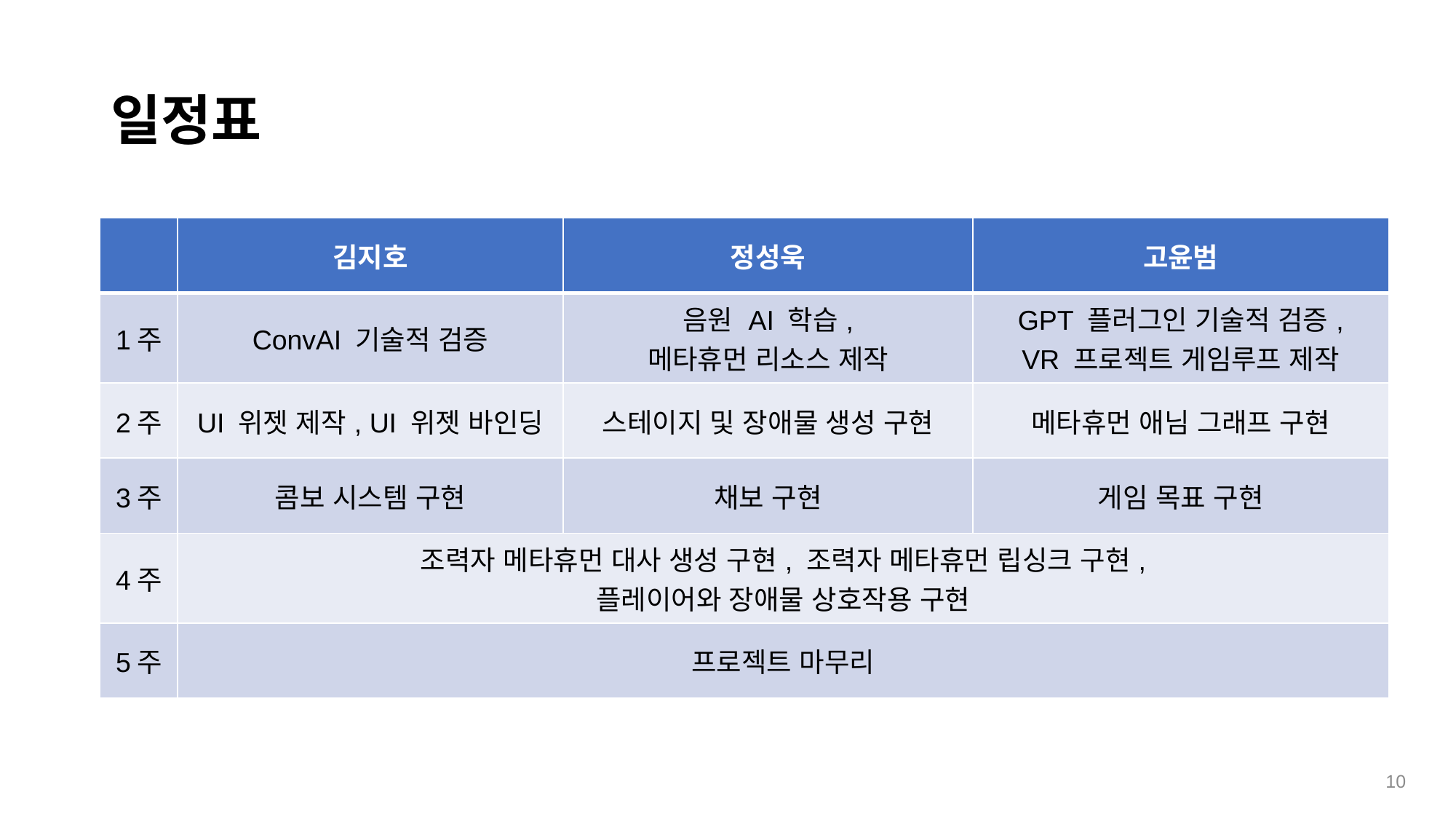

# 일정표
|  | 김지호 | 정성욱 | 고윤범 |
| --- | --- | --- | --- |
| 1주 | ConvAI 기술적 검증 | 음원 AI 학습, 메타휴먼 리소스 제작 | GPT 플러그인 기술적 검증, VR 프로젝트 게임루프 제작 |
| 2주 | UI 위젯 제작, UI 위젯 바인딩 | 스테이지 및 장애물 생성 구현 | 메타휴먼 애님 그래프 구현 |
| 3주 | 콤보 시스템 구현 | 채보 구현 | 게임 목표 구현 |
| 4주 | 조력자 메타휴먼 대사 생성 구현, 조력자 메타휴먼 립싱크 구현, 플레이어와 장애물 상호작용 구현 |  |  |
| 5주 | 프로젝트 마무리 |  |  |
10